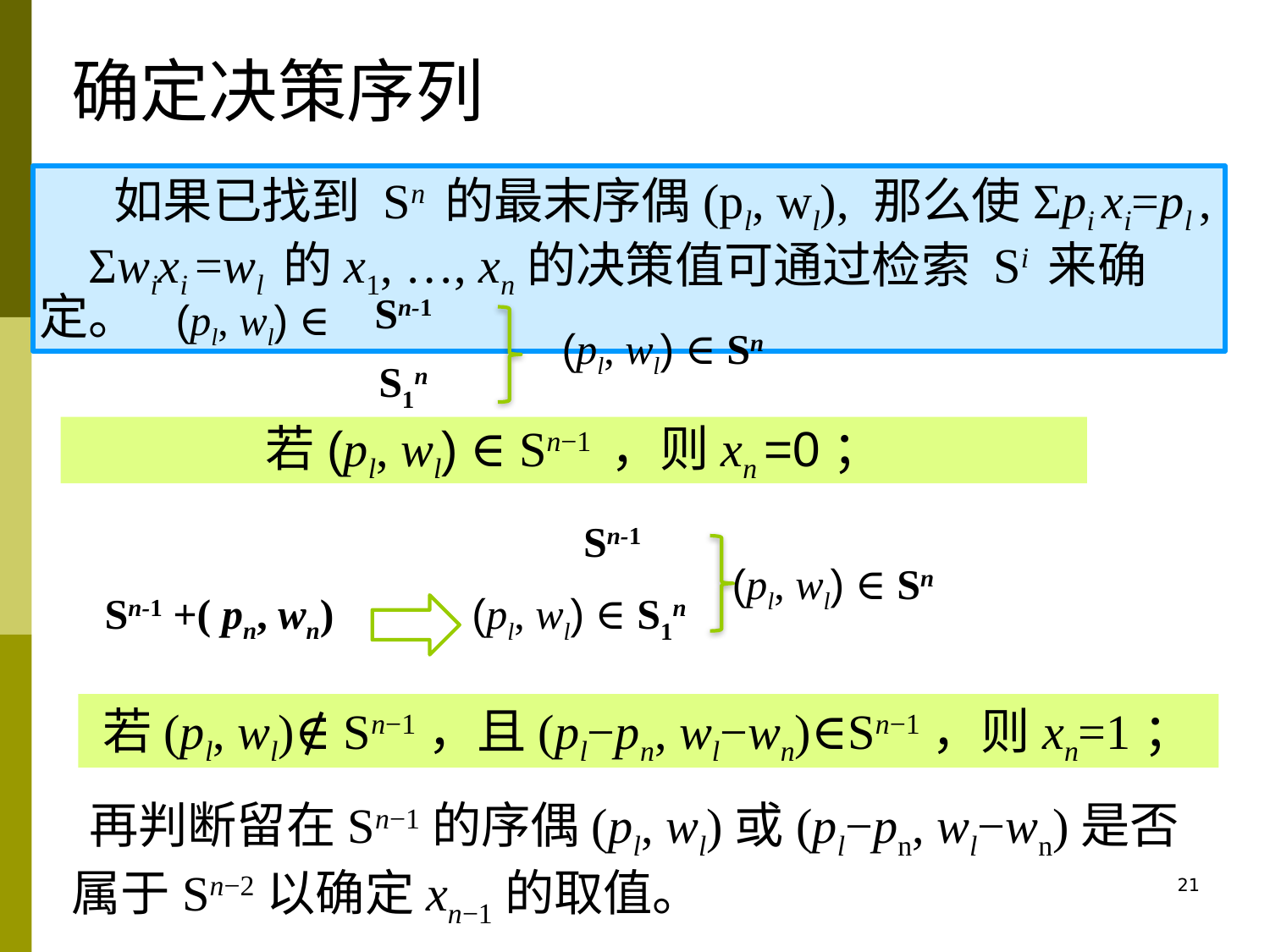

# 确定决策序列
    如果已找到 Sn 的最末序偶(pl, wl), 那么使Σpi xi=pl ,
    Σwixi =wl 的x1, …, xn的决策值可通过检索 Si 来确定。
Sn-1
(pl, wl) ∈

(pl, wl) ∈ Sn
S1n
若(pl, wl) ∈ Sn−1 ，则xn =0；
Sn-1

(pl, wl) ∈ Sn
Sn-1 +( pn, wn)
(pl, wl) ∈ S1n

 若(pl, wl)∉ Sn−1，且(pl−pn, wl−wn)∈Sn−1，则xn=1；
 再判断留在Sn−1的序偶(pl, wl)或(pl−pn, wl−wn)是否属于Sn−2以确定xn−1的取值。
21